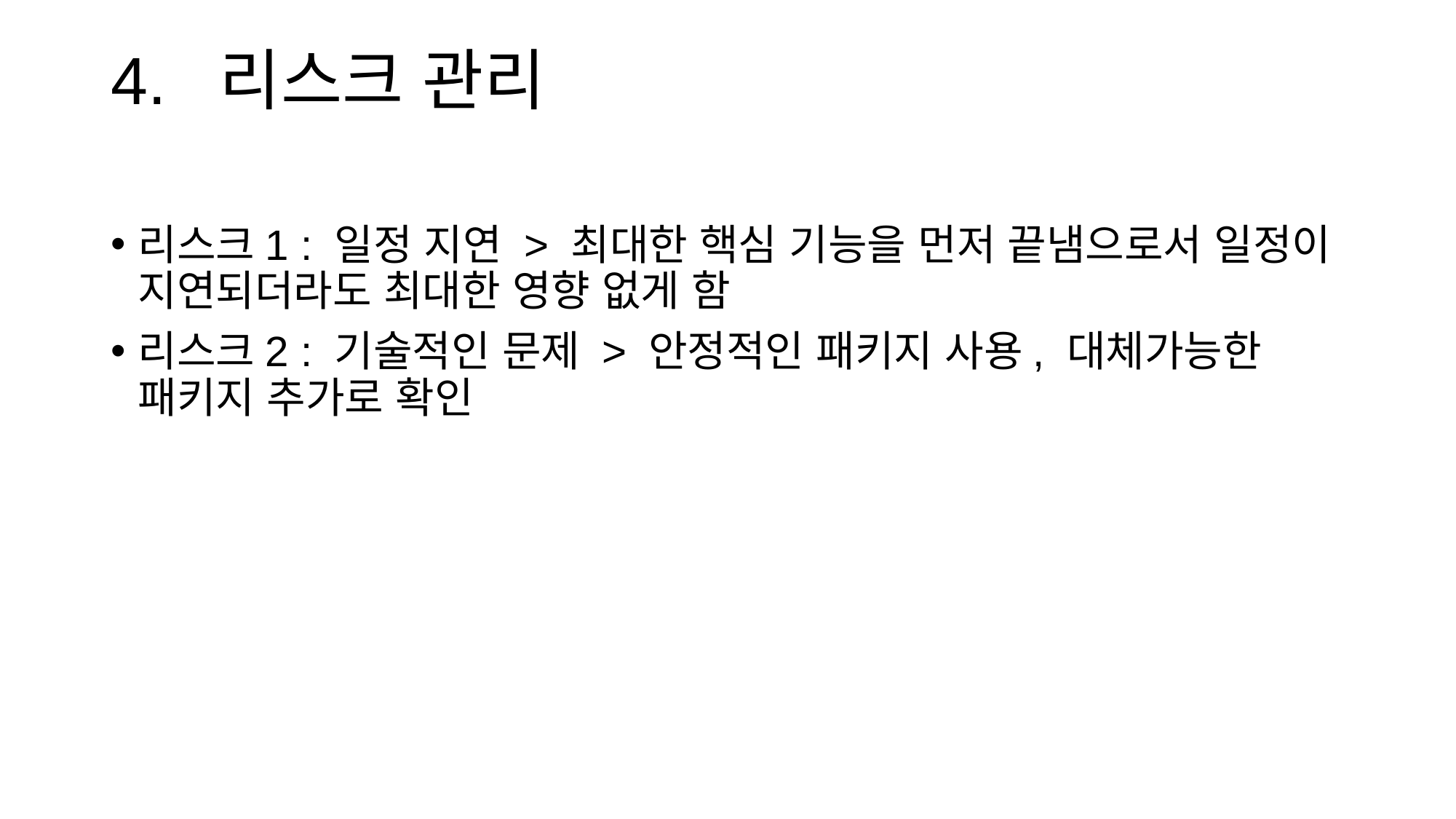

# 4.  리스크 관리
리스크1 : 일정 지연 > 최대한 핵심 기능을 먼저 끝냄으로서 일정이 지연되더라도 최대한 영향 없게 함
리스크2 : 기술적인 문제 > 안정적인 패키지 사용, 대체가능한 패키지 추가로 확인